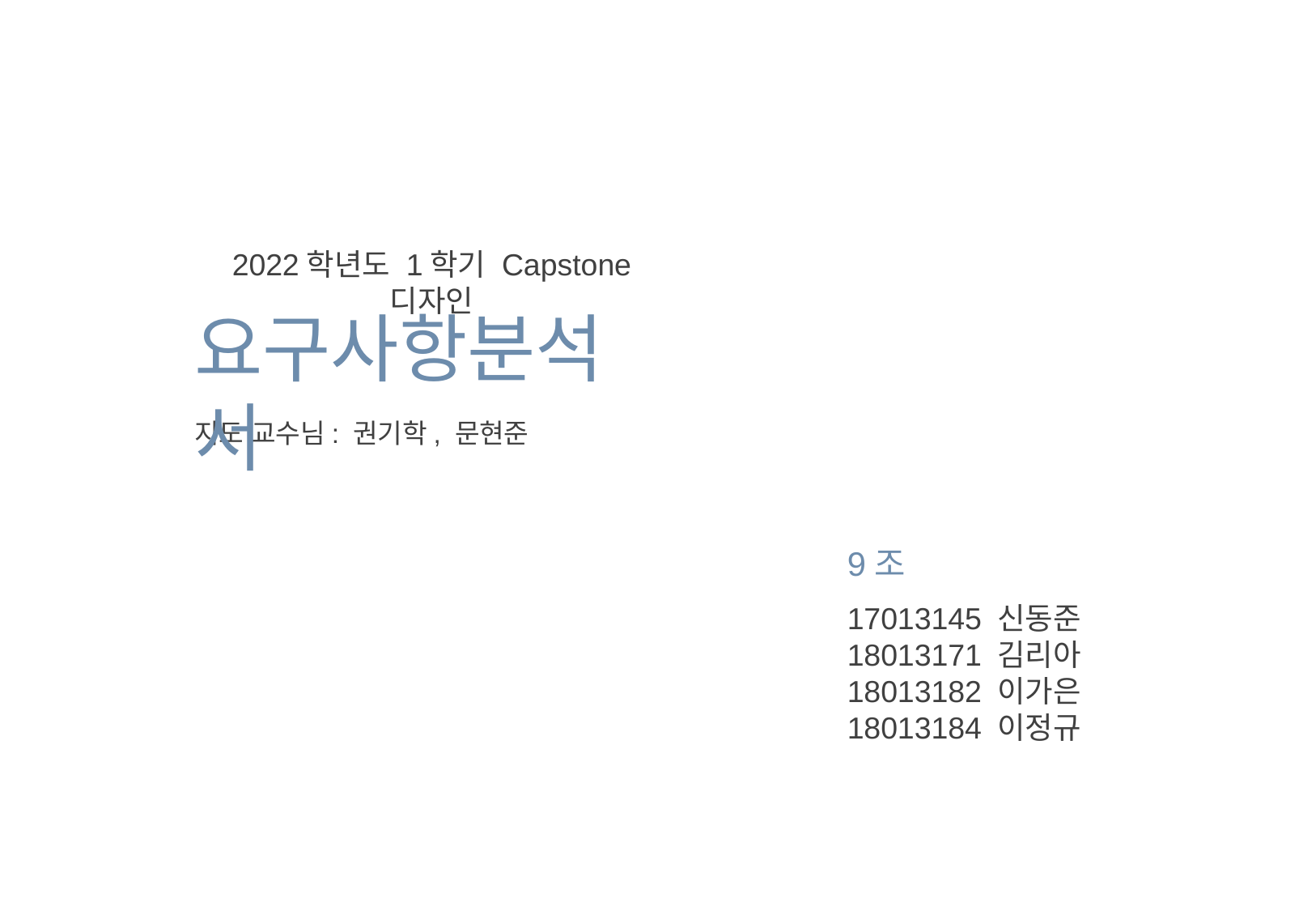

2022학년도 1학기 Capstone 디자인
요구사항분석서
지도 교수님: 권기학, 문현준
9조
17013145 신동준
18013171 김리아
18013182 이가은
18013184 이정규